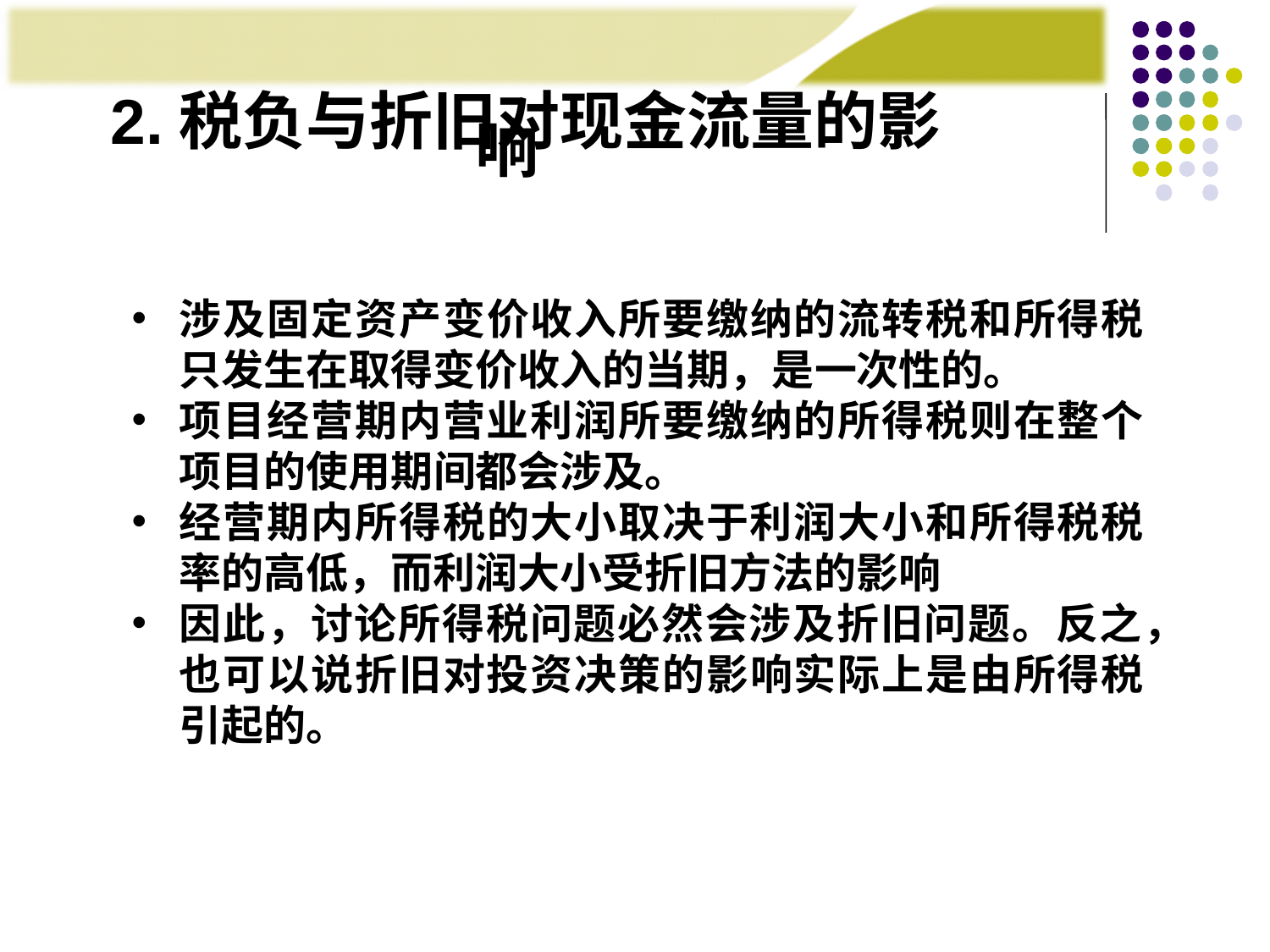

2.税负与折旧对现金流量的影响
涉及固定资产变价收入所要缴纳的流转税和所得税只发生在取得变价收入的当期，是一次性的。
项目经营期内营业利润所要缴纳的所得税则在整个项目的使用期间都会涉及。
经营期内所得税的大小取决于利润大小和所得税税率的高低，而利润大小受折旧方法的影响
因此，讨论所得税问题必然会涉及折旧问题。反之，也可以说折旧对投资决策的影响实际上是由所得税引起的。